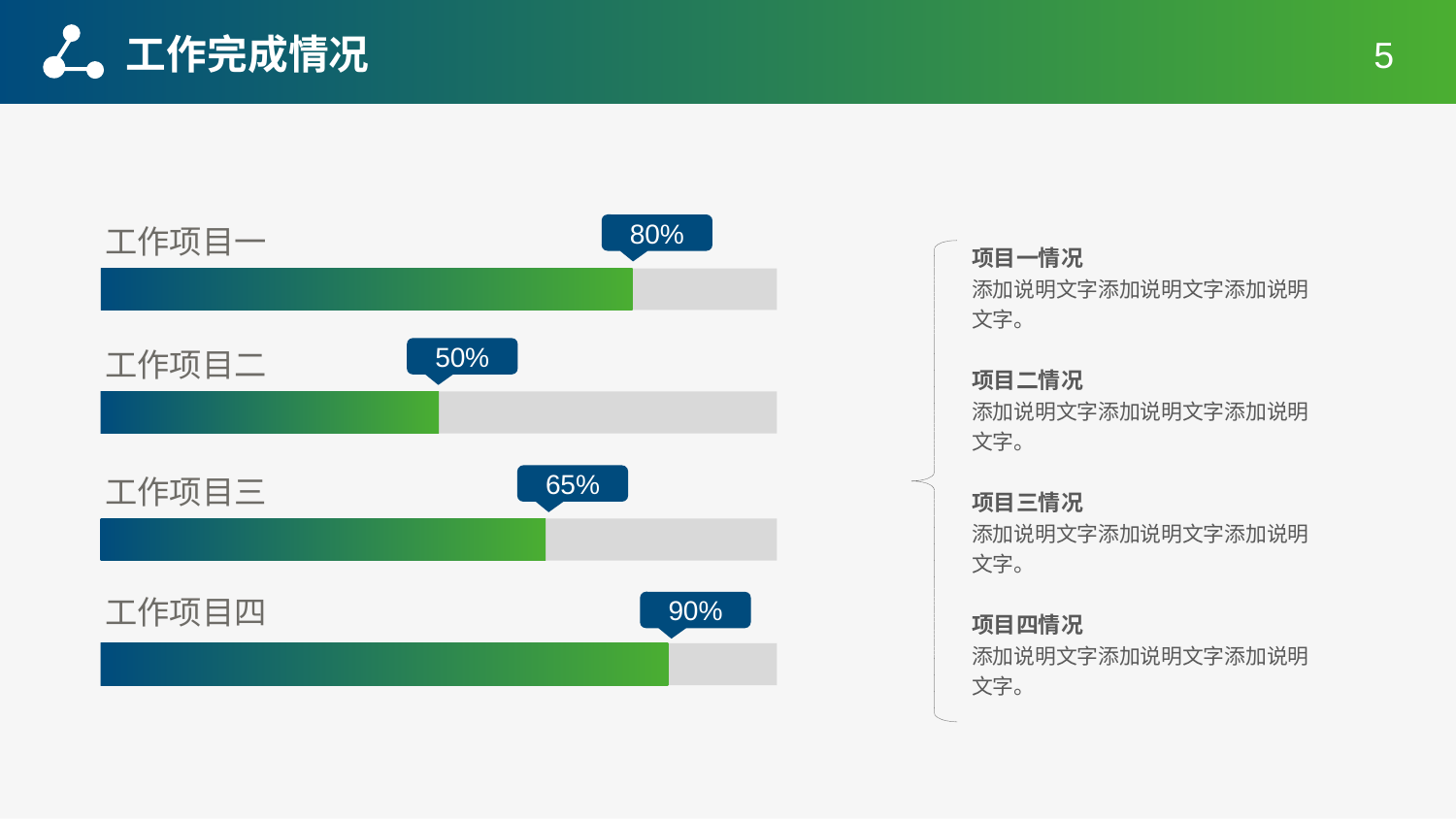

工作完成情况

5
工作项目一

80%
项目一情况
添加说明文字添加说明文字添加说明文字。

工作项目二

50%
项目二情况
添加说明文字添加说明文字添加说明文字。
工作项目三

65%
项目三情况
添加说明文字添加说明文字添加说明文字。
工作项目四

90%
项目四情况
添加说明文字添加说明文字添加说明文字。